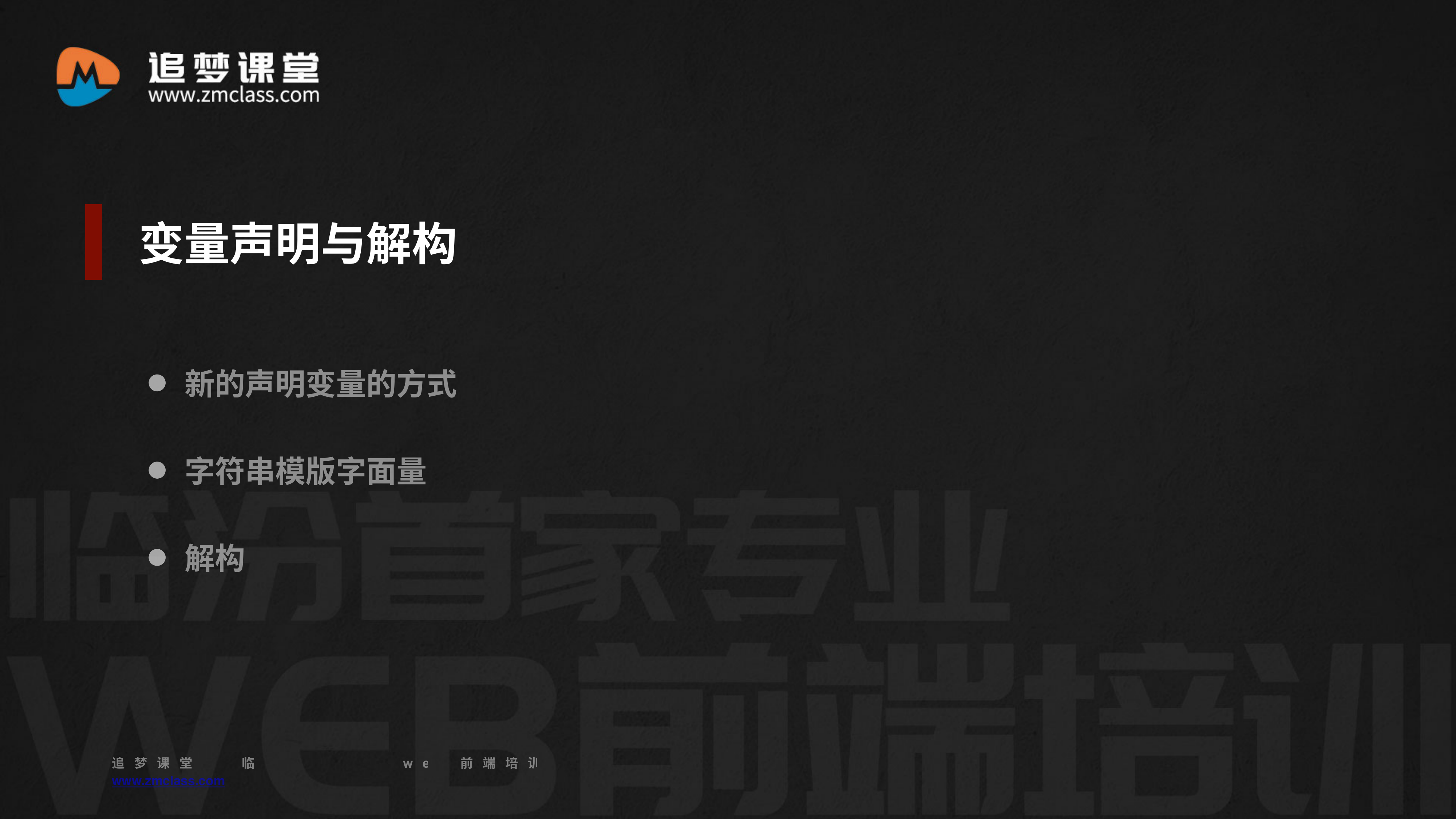

变量声明与解构
新的声明变量的方式

字符串模版字面量

解构

追梦课堂   临汾首家专业的web前端培训机构                                                          www.zmclass.com
2